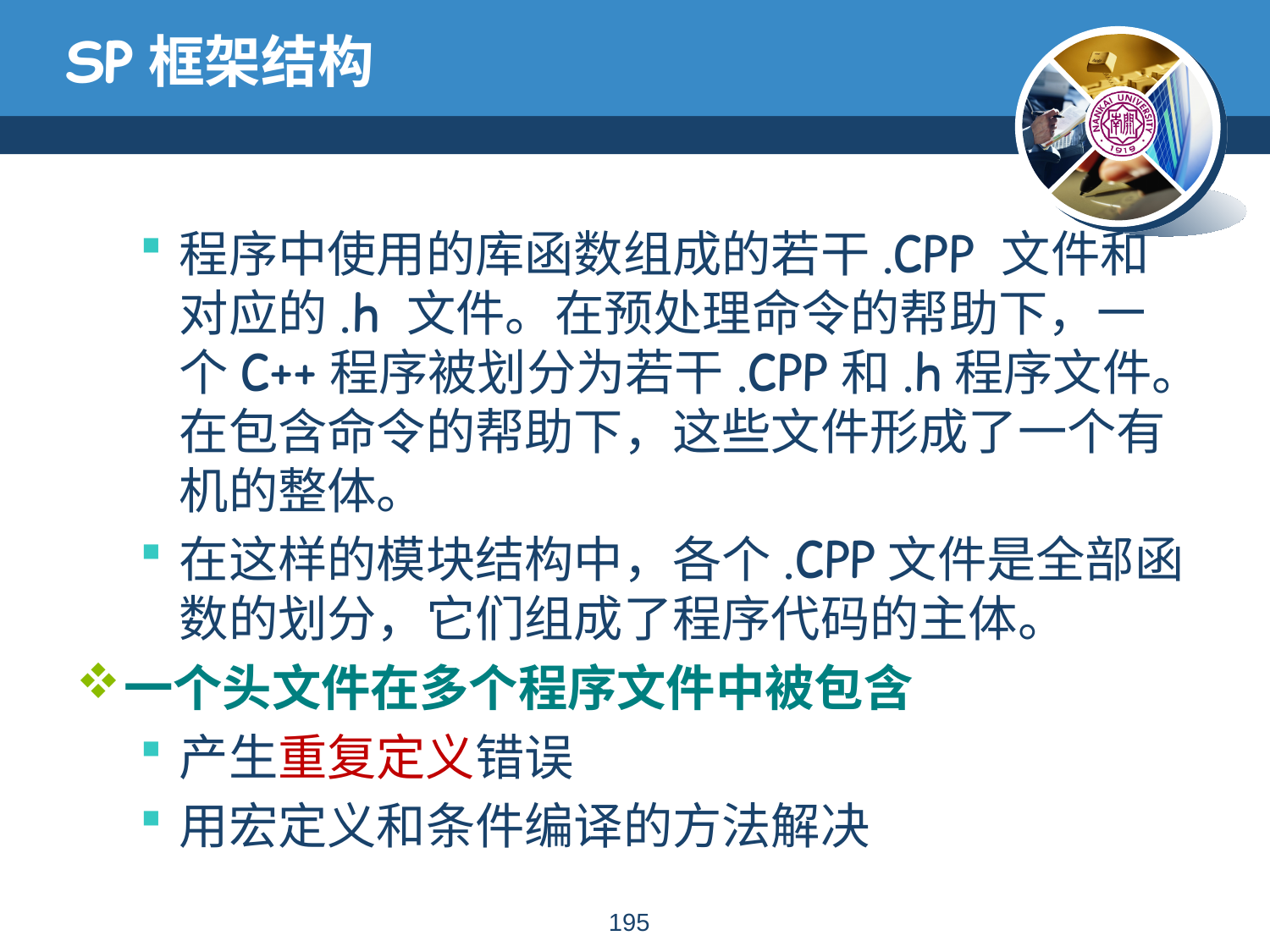

# SP框架结构
程序中使用的库函数组成的若干.CPP 文件和对应的.h 文件。在预处理命令的帮助下，一个C++程序被划分为若干.CPP和.h程序文件。在包含命令的帮助下，这些文件形成了一个有机的整体。
在这样的模块结构中，各个.CPP文件是全部函数的划分，它们组成了程序代码的主体。
一个头文件在多个程序文件中被包含
产生重复定义错误
用宏定义和条件编译的方法解决
195